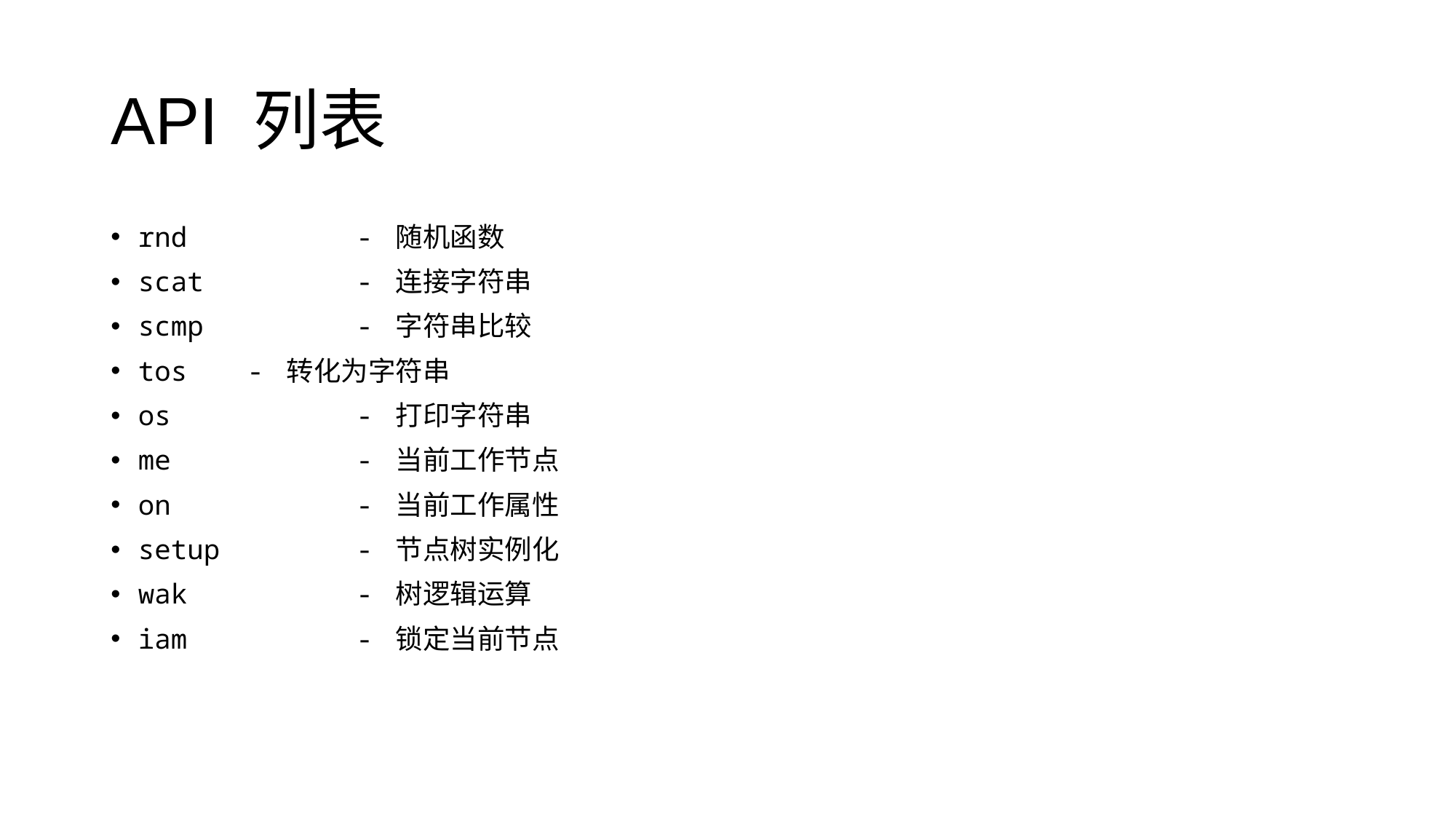

# API 列表
rnd		- 随机函数
scat		- 连接字符串
scmp		- 字符串比较
tos   	- 转化为字符串
os		- 打印字符串
me		- 当前工作节点
on		- 当前工作属性
setup		- 节点树实例化
wak		- 树逻辑运算
iam		- 锁定当前节点